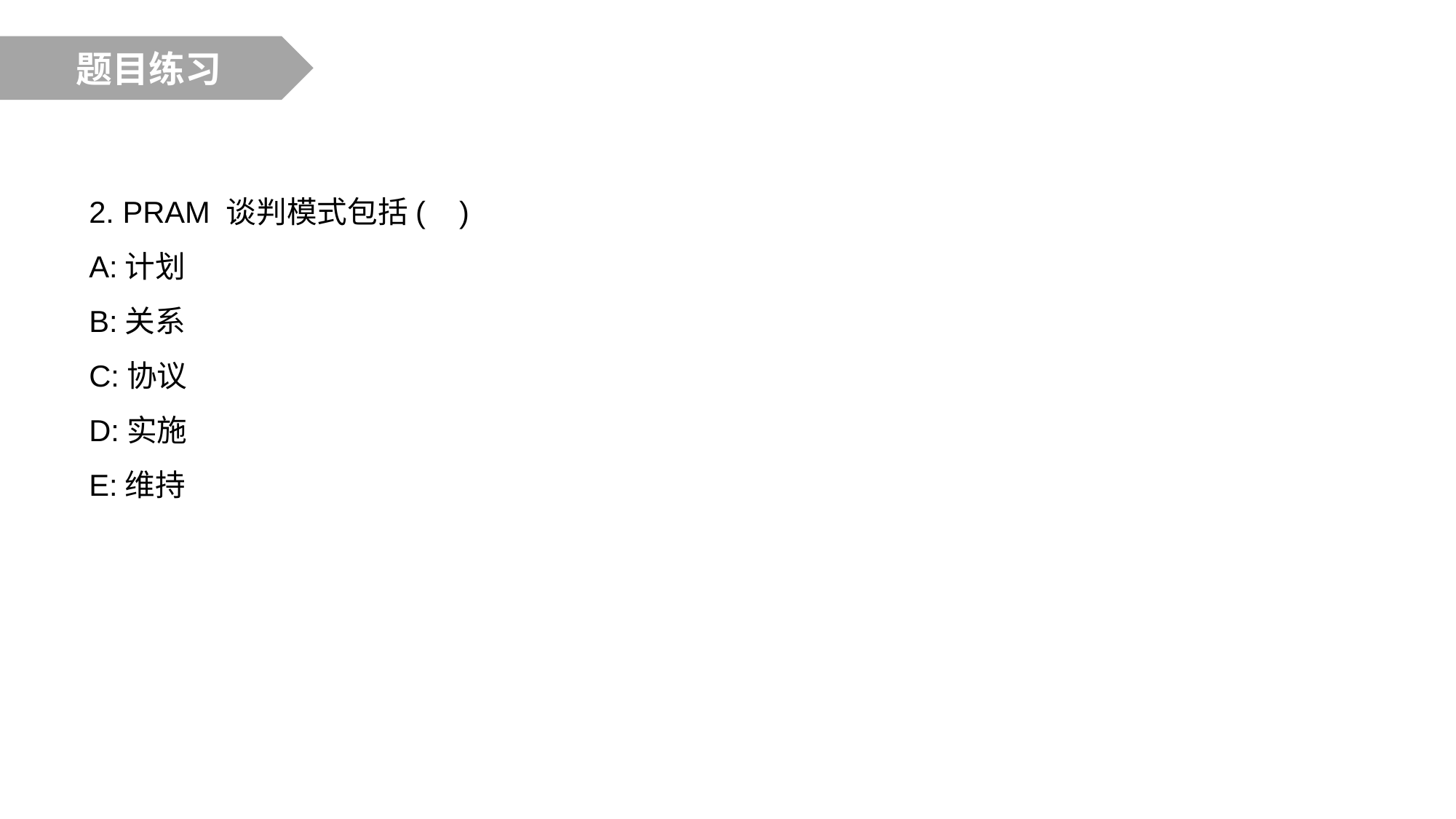

题目练习
2. PRAM 谈判模式包括(    )
A:计划
B:关系
C:协议
D:实施
E:维持